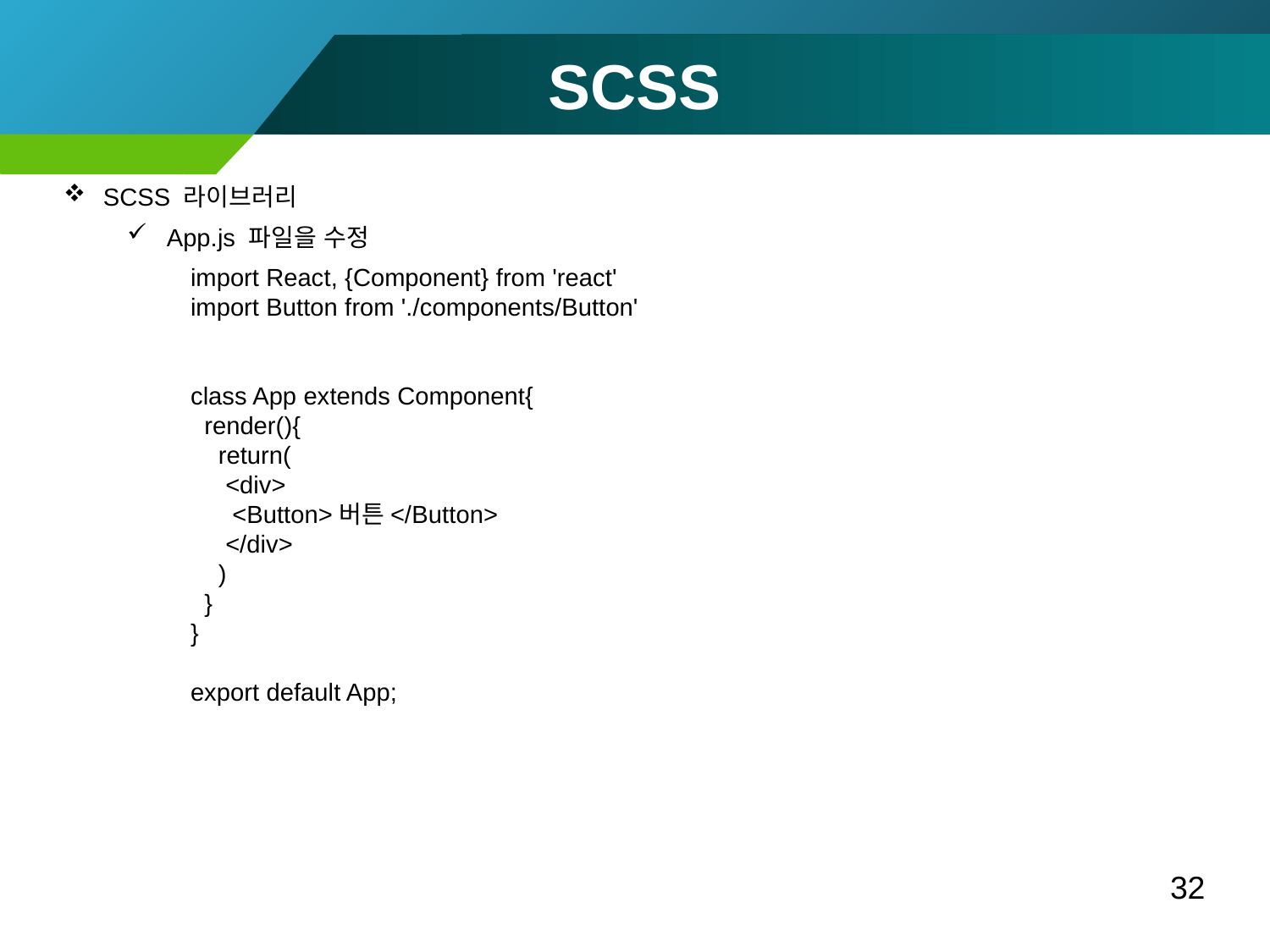

SCSS
SCSS 라이브러리
App.js 파일을 수정
import React, {Component} from 'react'
import Button from './components/Button'

class App extends Component{
  render(){
    return(
     <div>
      <Button>버튼</Button>
     </div>
    )
  }
}

export default App;
32